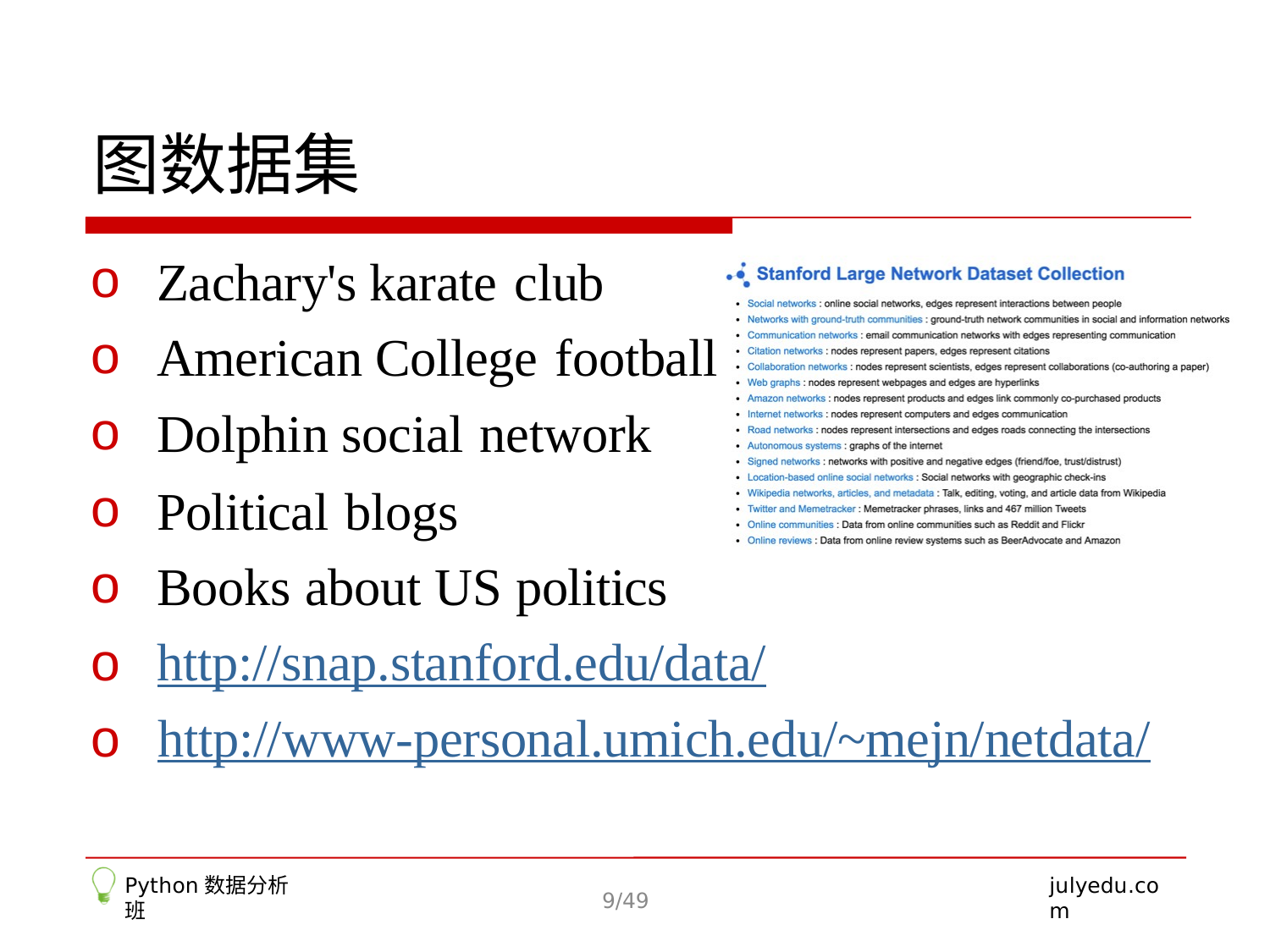

# 图数据集

Zachary's karate club
American College football
Dolphin social network
Political blogs
Books about US politics
o http://snap.stanford.edu/data/
o http://www-personal.umich.edu/~mejn/netdata/

Python数据分析班
julyedu.com
9/49